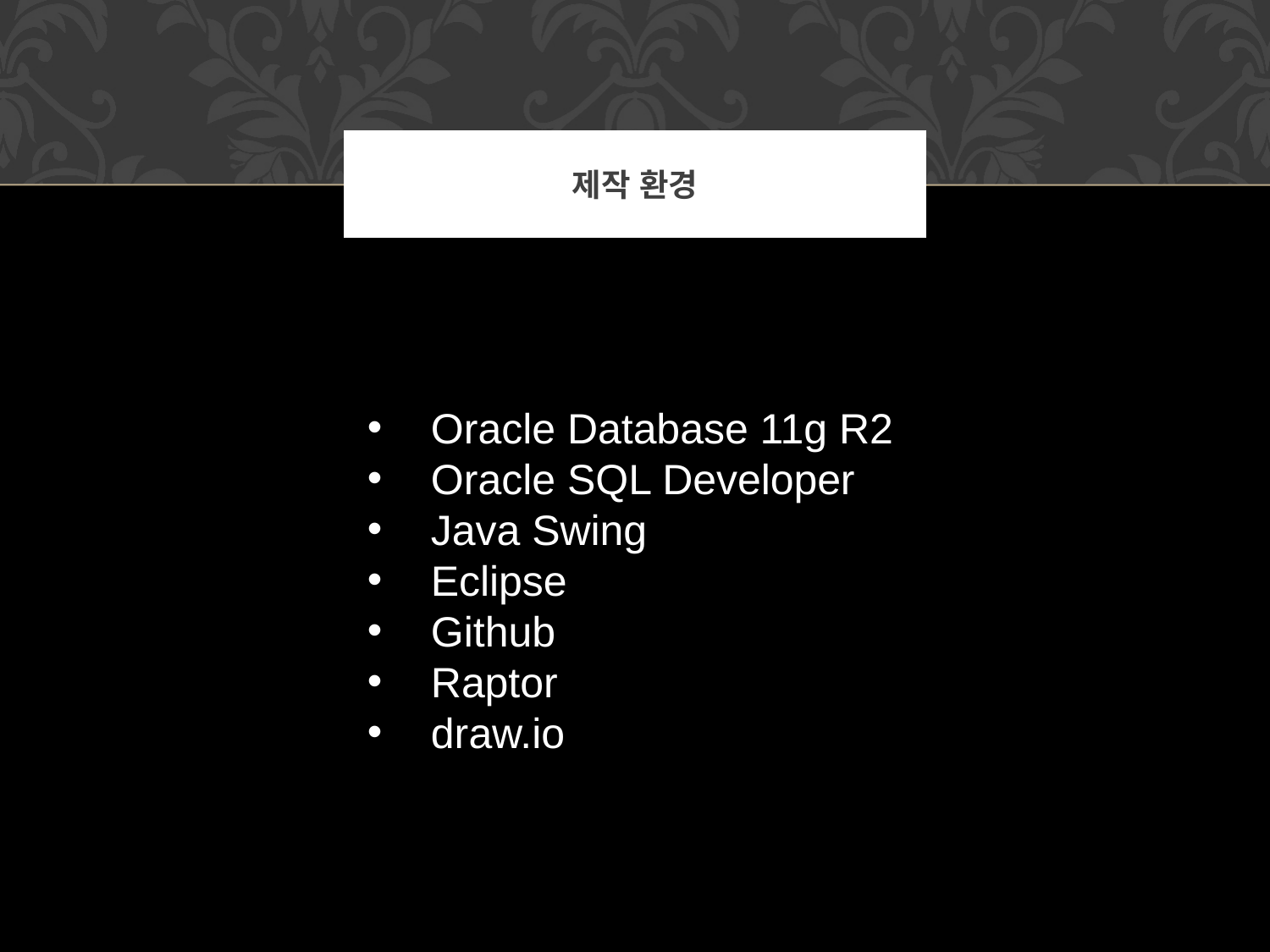

# 제작 환경
Oracle Database 11g R2
Oracle SQL Developer
Java Swing
Eclipse
Github
Raptor
draw.io